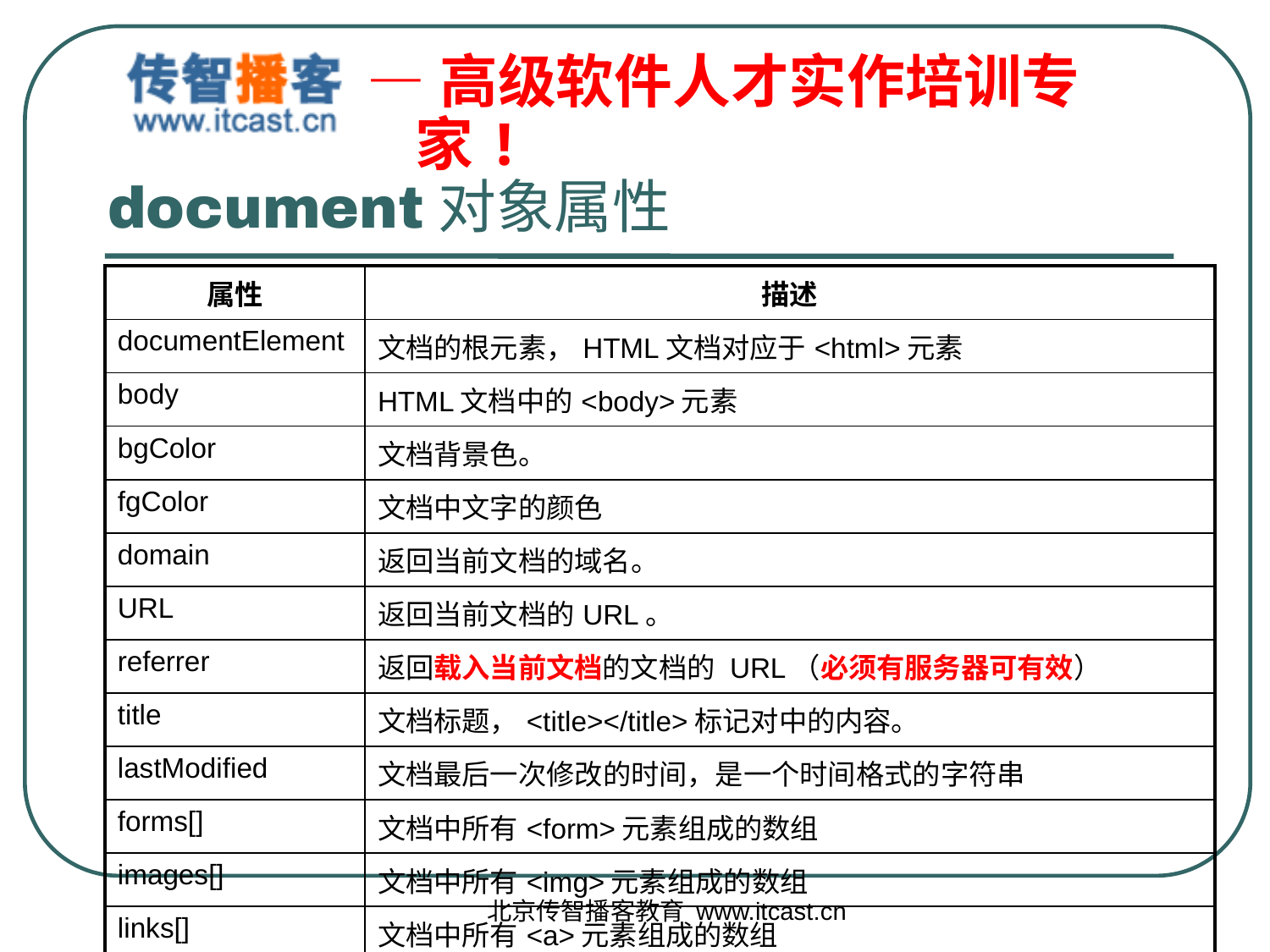

# document对象属性
| 属性 | 描述 |
| --- | --- |
| documentElement | 文档的根元素，HTML文档对应于<html>元素 |
| body | HTML文档中的<body>元素 |
| bgColor | 文档背景色。 |
| fgColor | 文档中文字的颜色 |
| domain | 返回当前文档的域名。 |
| URL | 返回当前文档的URL。 |
| referrer | 返回载入当前文档的文档的 URL（必须有服务器可有效） |
| title | 文档标题，<title></title>标记对中的内容。 |
| lastModified | 文档最后一次修改的时间，是一个时间格式的字符串 |
| forms[] | 文档中所有<form>元素组成的数组 |
| images[] | 文档中所有<img>元素组成的数组 |
| links[] | 文档中所有<a>元素组成的数组 |